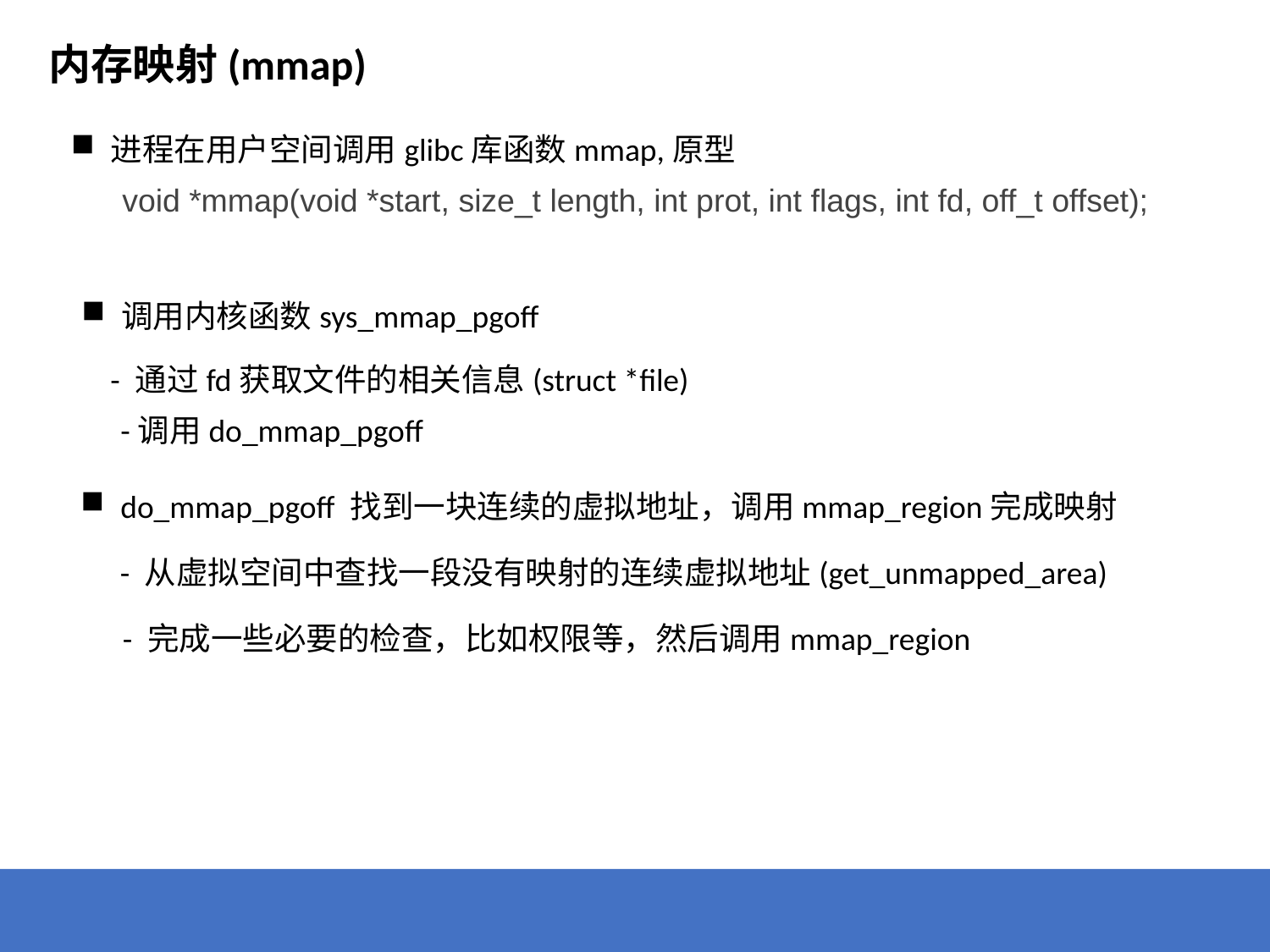

内存映射(mmap)
进程在用户空间调用glibc库函数mmap,原型
void *mmap(void *start, size_t length, int prot, int flags, int fd, off_t offset);
调用内核函数sys_mmap_pgoff
- 通过fd获取文件的相关信息(struct *file)
-调用do_mmap_pgoff
do_mmap_pgoff 找到一块连续的虚拟地址，调用mmap_region完成映射
- 从虚拟空间中查找一段没有映射的连续虚拟地址(get_unmapped_area)
- 完成一些必要的检查，比如权限等，然后调用mmap_region